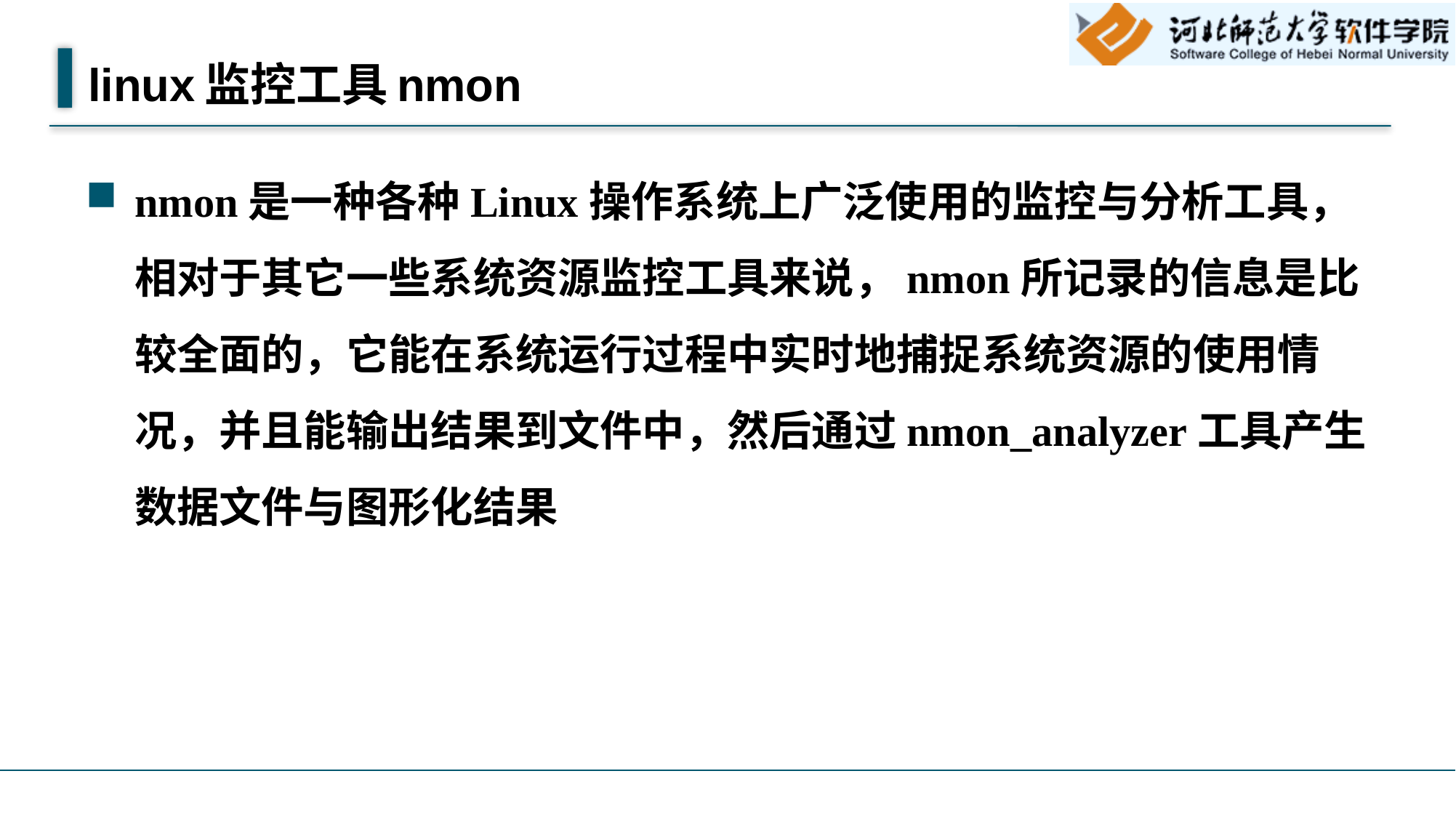

# linux监控工具nmon
nmon是一种各种Linux操作系统上广泛使用的监控与分析工具，相对于其它一些系统资源监控工具来说，nmon所记录的信息是比较全面的，它能在系统运行过程中实时地捕捉系统资源的使用情况，并且能输出结果到文件中，然后通过nmon_analyzer工具产生数据文件与图形化结果